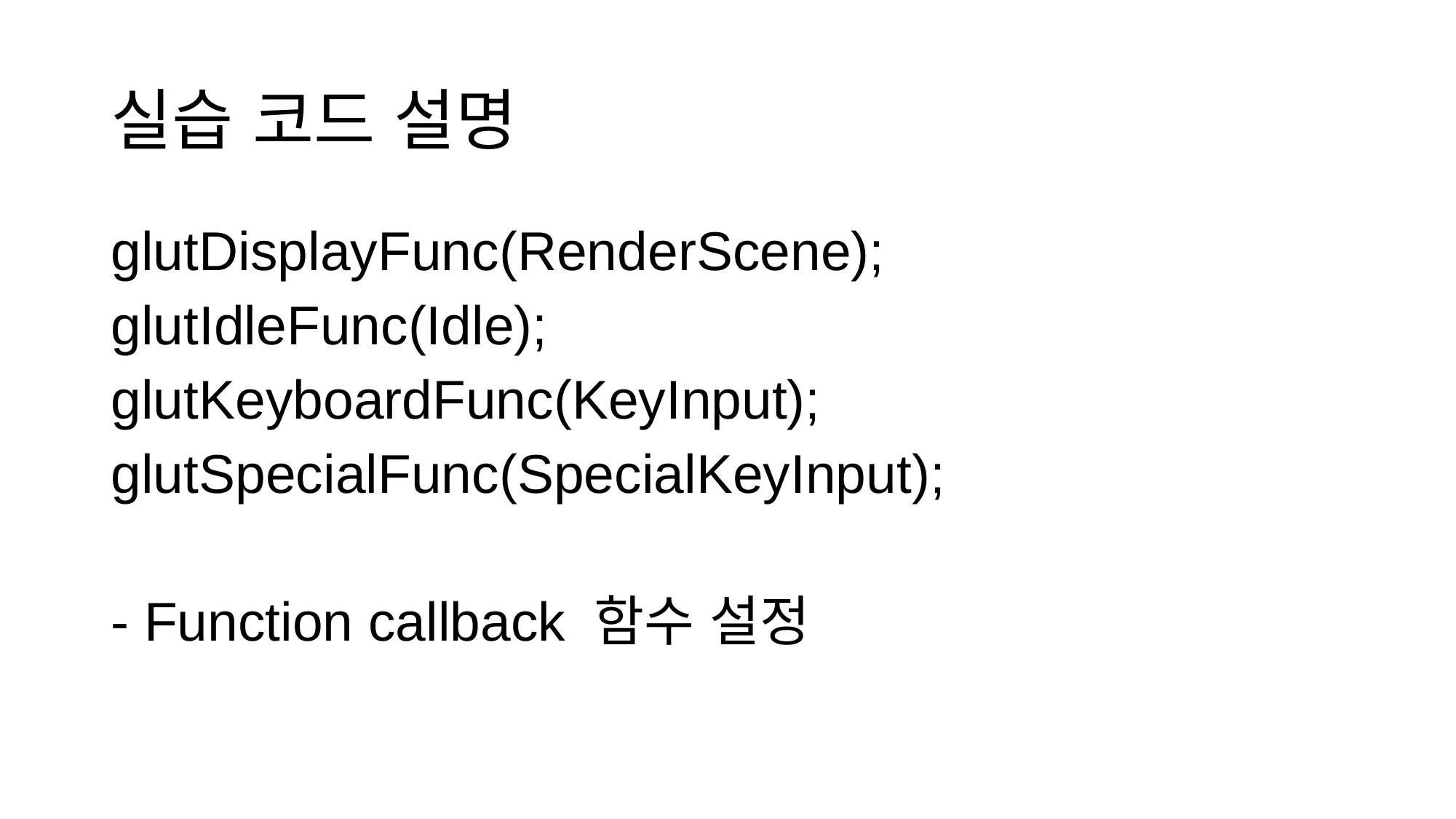

# 실습 코드 설명
glutDisplayFunc(RenderScene);
glutIdleFunc(Idle);
glutKeyboardFunc(KeyInput);
glutSpecialFunc(SpecialKeyInput);

- Function callback 함수 설정